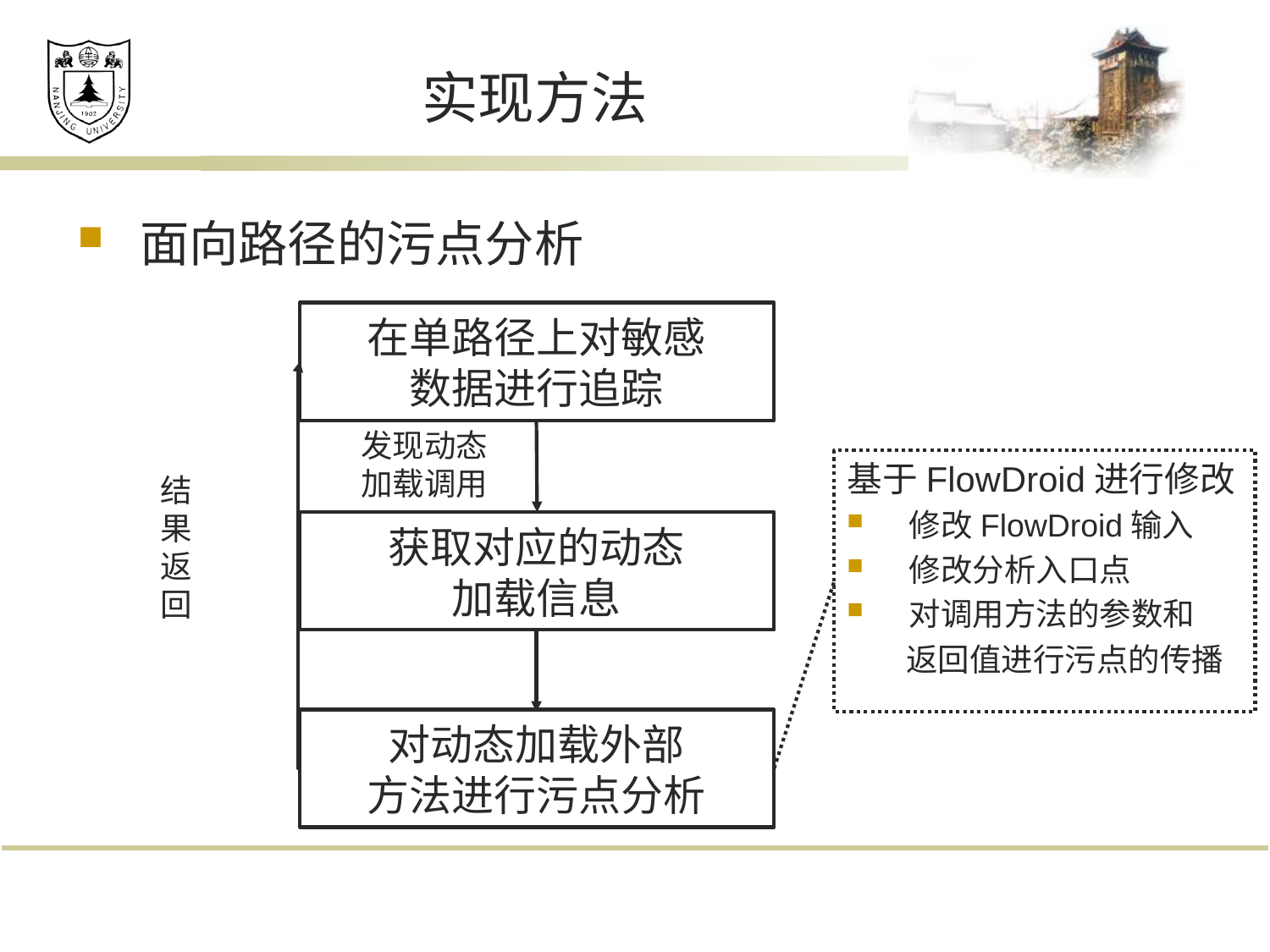

# 实现方法
面向路径的污点分析

在单路径上对敏感数据进行追踪
发现动态
加载调用

基于FlowDroid进行修改
修改FlowDroid输入
修改分析入口点
对调用方法的参数和
       返回值进行污点的传播

结果返回

获取对应的动态
加载信息

对动态加载外部
方法进行污点分析

7